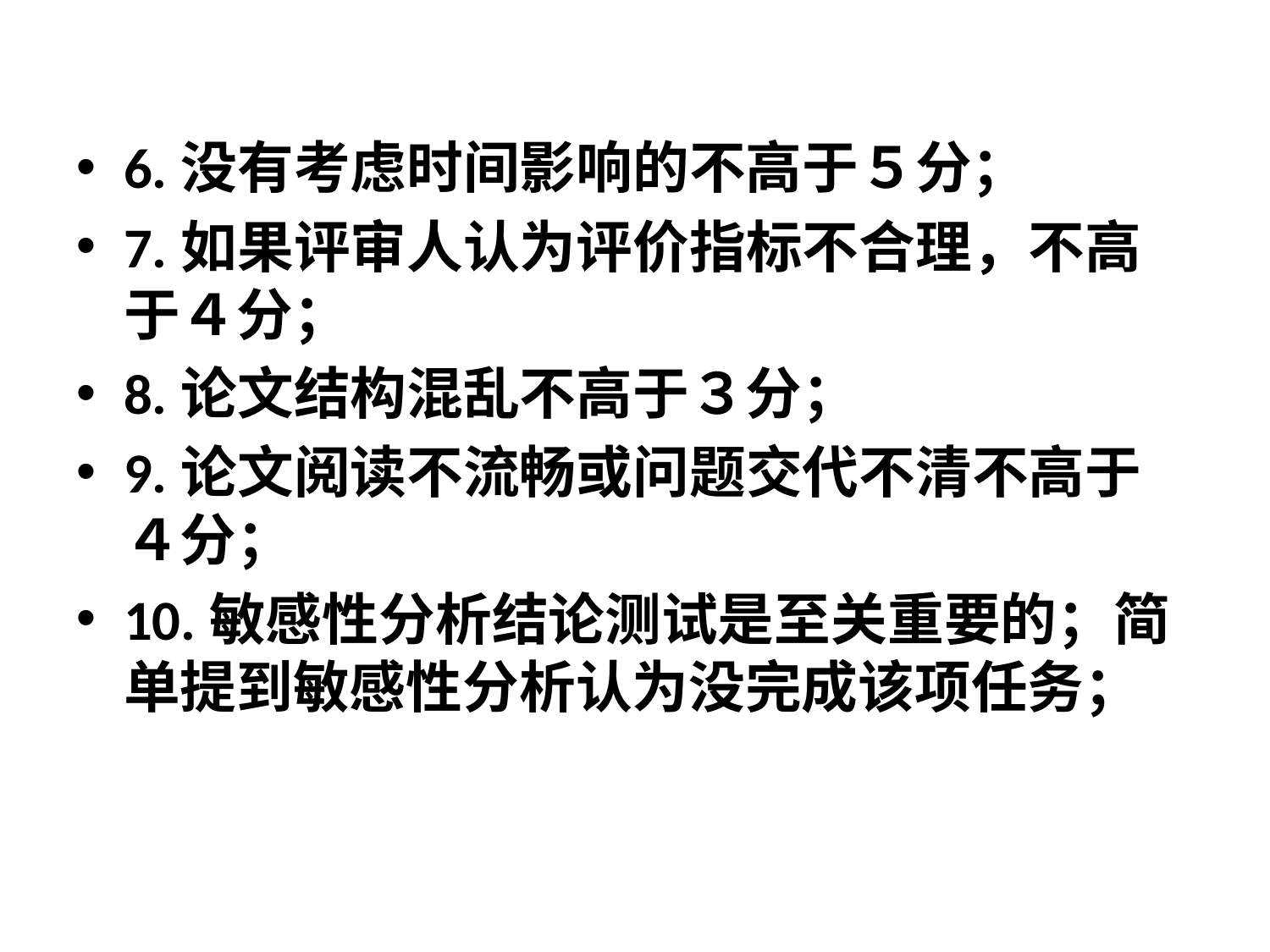

6.没有考虑时间影响的不高于５分；
7.如果评审人认为评价指标不合理，不高于４分；
8.论文结构混乱不高于３分；
9.论文阅读不流畅或问题交代不清不高于４分；
10.敏感性分析结论测试是至关重要的；简单提到敏感性分析认为没完成该项任务；